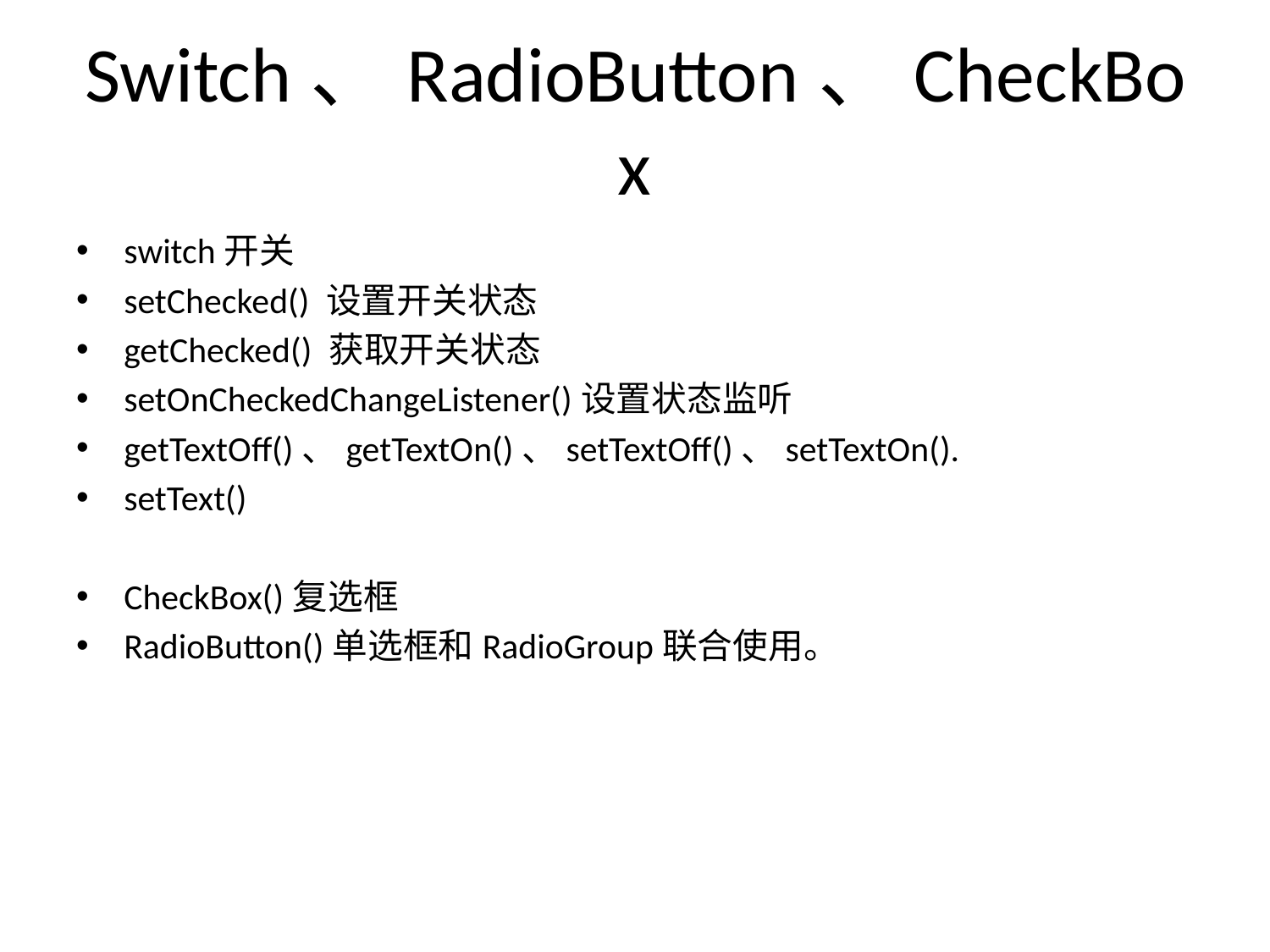

# Switch、RadioButton、CheckBox
switch开关
setChecked() 设置开关状态
getChecked() 获取开关状态
setOnCheckedChangeListener()设置状态监听
getTextOff()、getTextOn()、setTextOff()、setTextOn().
setText()

CheckBox()复选框
RadioButton()单选框和RadioGroup联合使用。